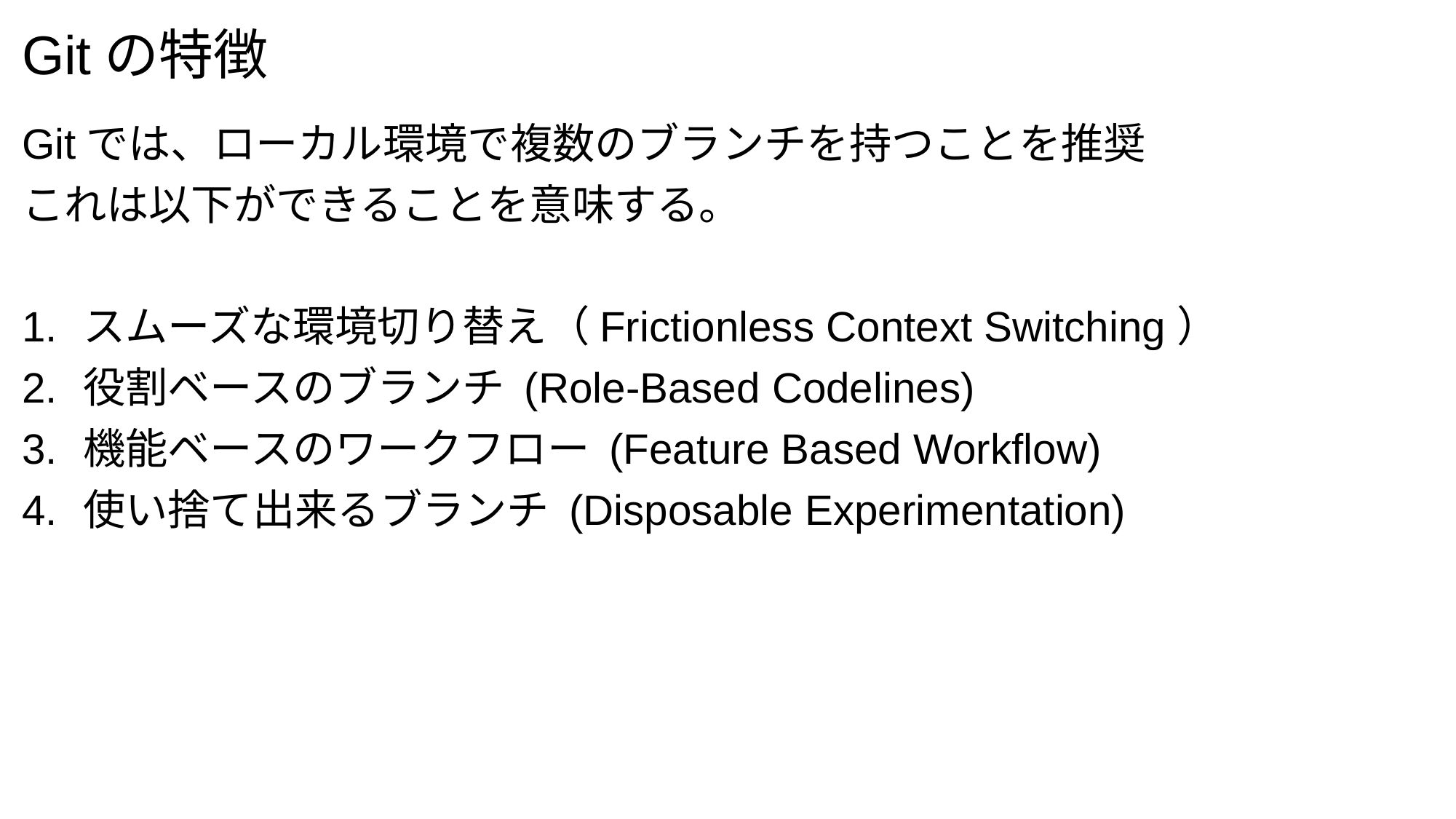

# Gitの特徴
Gitでは、ローカル環境で複数のブランチを持つことを推奨
これは以下ができることを意味する。

スムーズな環境切り替え（Frictionless Context Switching）
役割ベースのブランチ (Role-Based Codelines)
機能ベースのワークフロー (Feature Based Workflow)
使い捨て出来るブランチ (Disposable Experimentation)